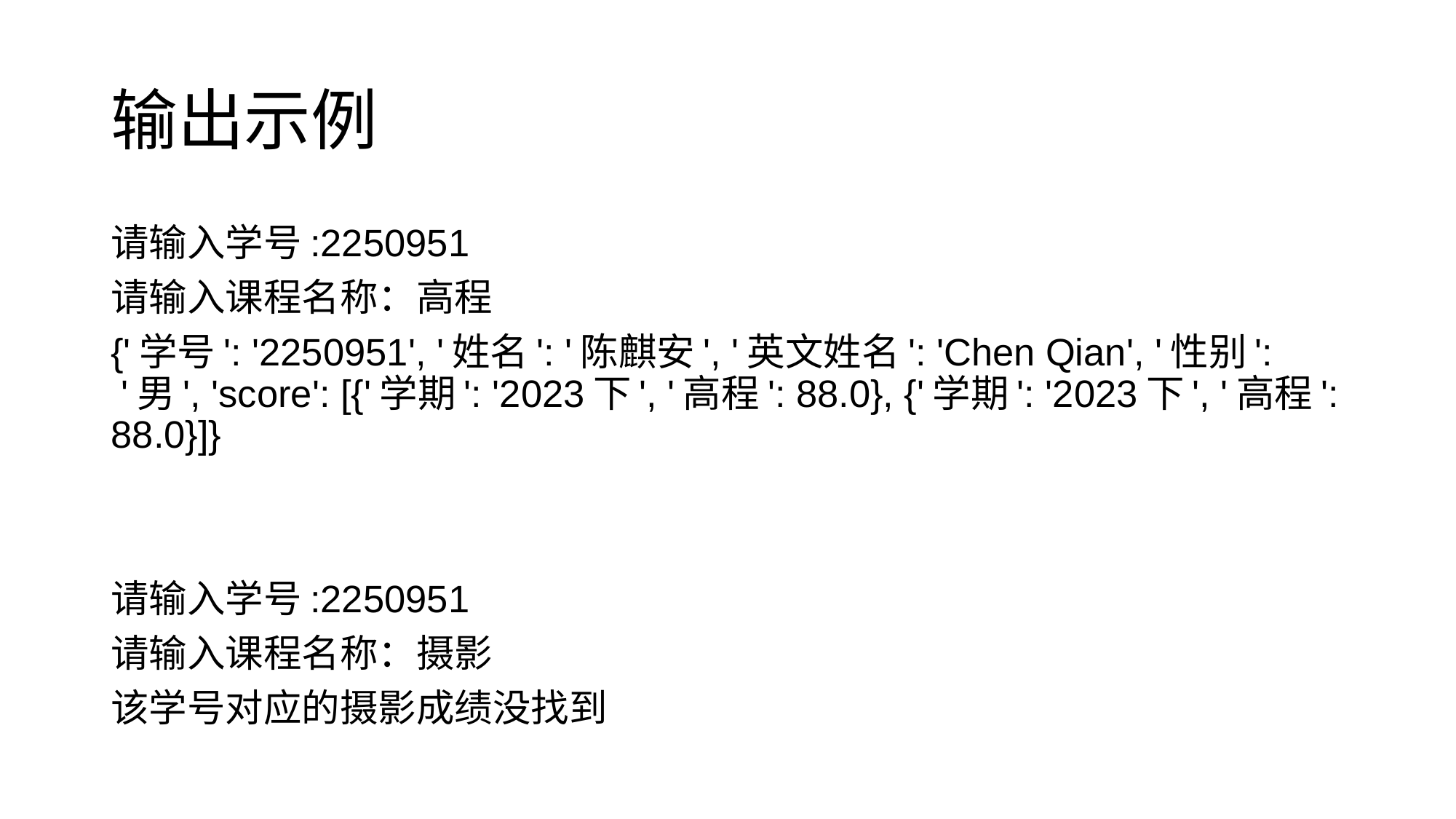

# 输出示例
请输入学号:2250951
请输入课程名称：高程
{'学号': '2250951', '姓名': '陈麒安', '英文姓名': 'Chen Qian', '性别': '男', 'score': [{'学期': '2023下', '高程': 88.0}, {'学期': '2023下', '高程': 88.0}]}

请输入学号:2250951
请输入课程名称：摄影
该学号对应的摄影成绩没找到